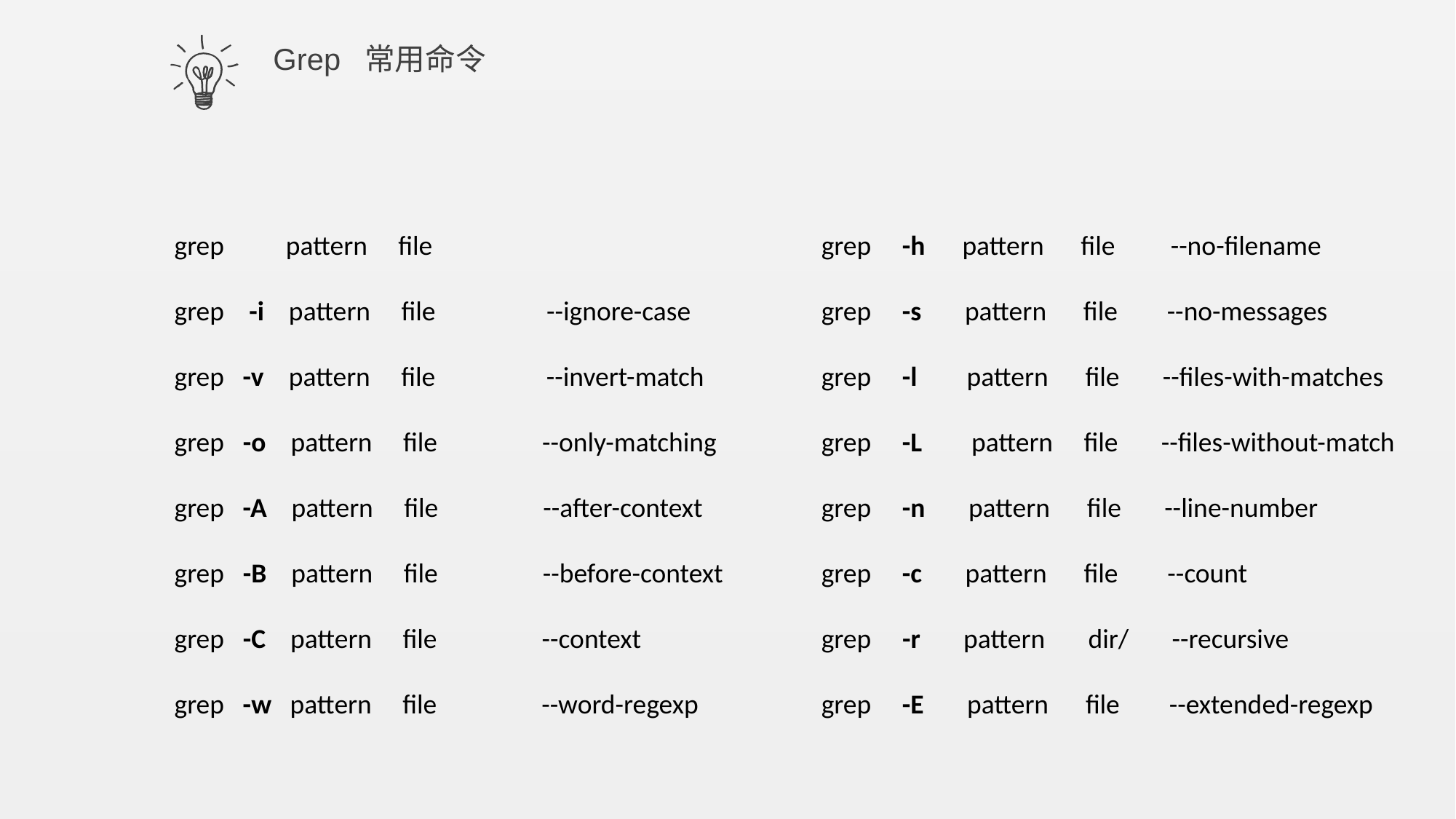

Grep  常用命令

grep          pattern     file

grep    -i    pattern     file                  --ignore-case

grep   -v    pattern     file                  --invert-match

grep   -o    pattern     file                 --only-matching

grep   -A    pattern     file                 --after-context

grep   -B    pattern     file                 --before-context

grep   -C    pattern     file                 --context

grep   -w   pattern     file                 --word-regexp
grep     -h      pattern      file         --no-filename

grep     -s       pattern      file        --no-messages

grep     -l        pattern      file       --files-with-matches

grep     -L        pattern     file       --files-without-match

grep     -n       pattern      file       --line-number

grep     -c       pattern      file        --count

grep     -r       pattern       dir/       --recursive

grep     -E       pattern      file        --extended-regexp